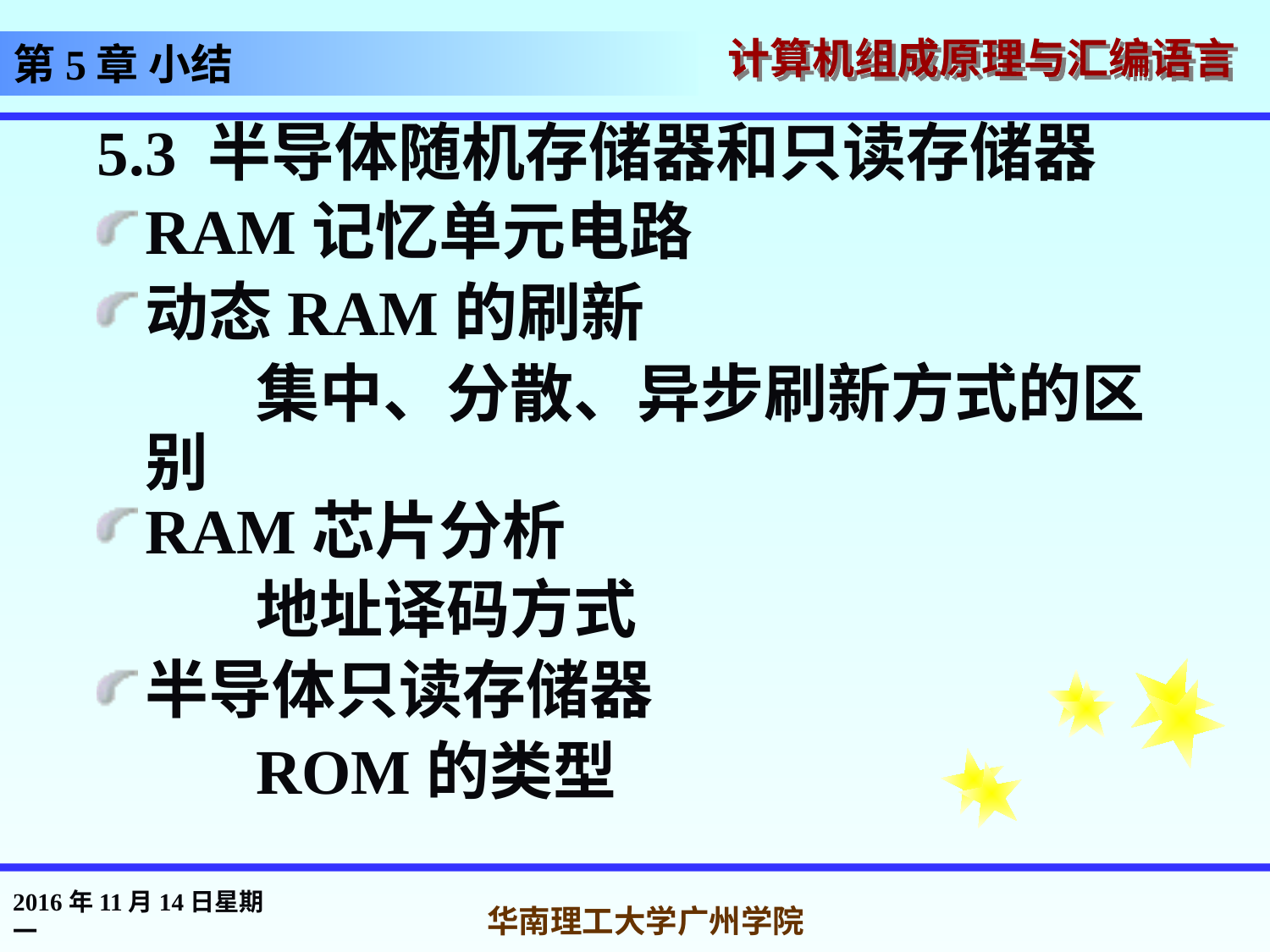

# 第5章 小结
5.3 半导体随机存储器和只读存储器
RAM记忆单元电路
动态RAM的刷新
          集中、分散、异步刷新方式的区别
RAM芯片分析
          地址译码方式
半导体只读存储器
          ROM的类型
2016年11月14日星期一
华南理工大学广州学院